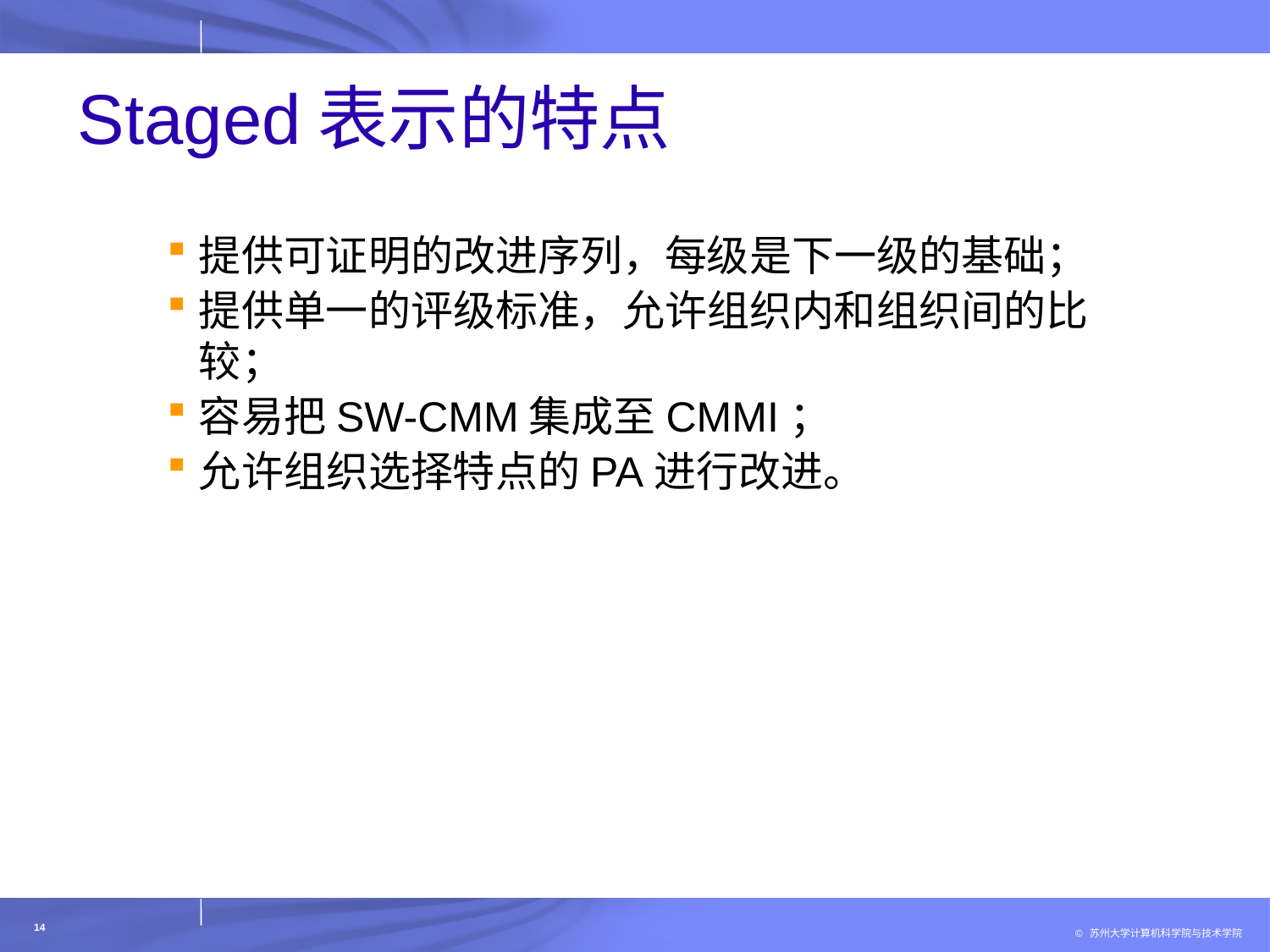

# Staged表示的特点
提供可证明的改进序列，每级是下一级的基础；
提供单一的评级标准，允许组织内和组织间的比较；
容易把SW-CMM集成至CMMI；
允许组织选择特点的PA进行改进。
14